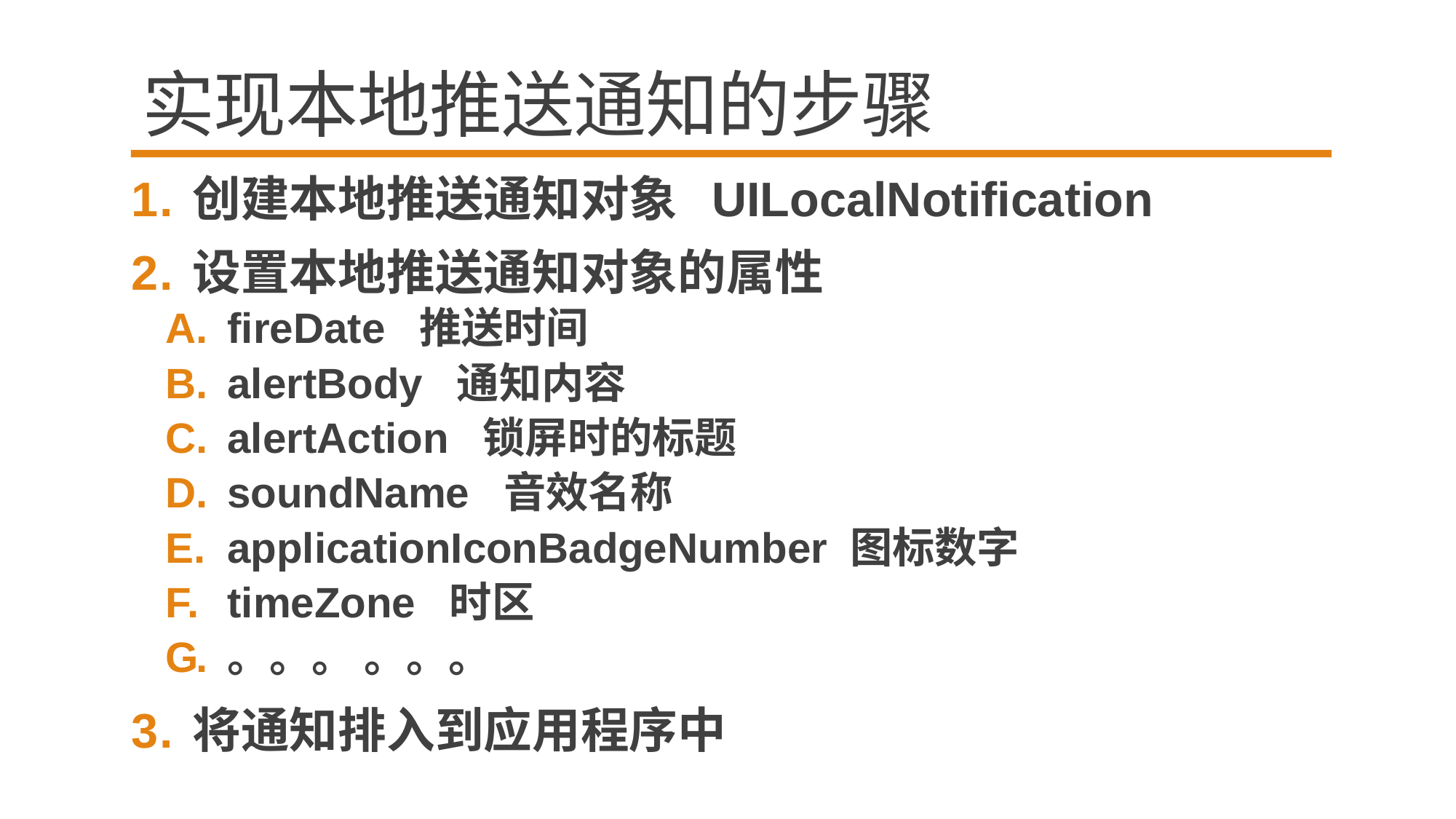

# 实现本地推送通知的步骤
创建本地推送通知对象  UILocalNotification
设置本地推送通知对象的属性
fireDate  推送时间
alertBody  通知内容
alertAction  锁屏时的标题
soundName  音效名称
applicationIconBadgeNumber 图标数字
timeZone  时区
。。。 。。。
将通知排入到应用程序中